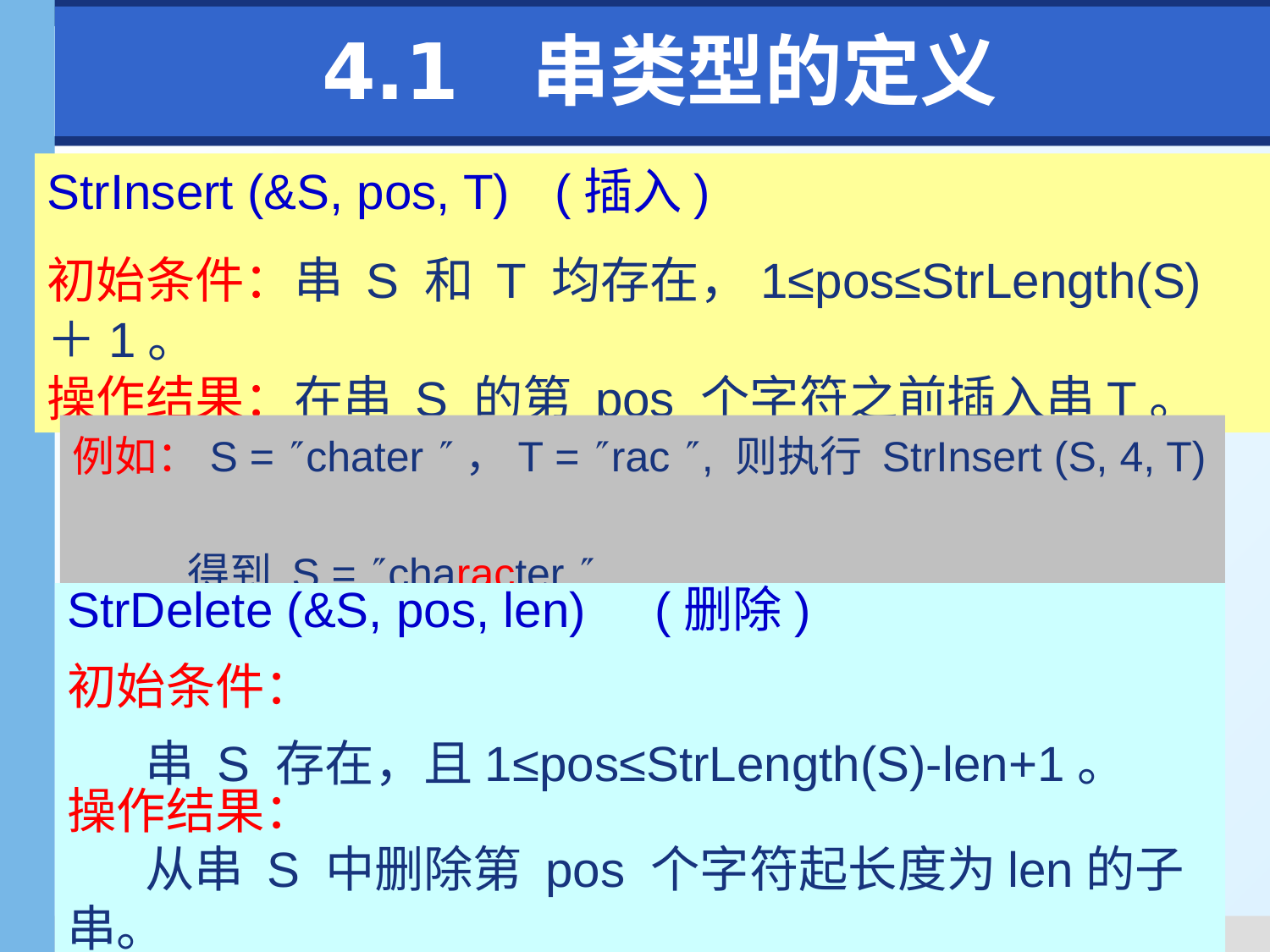

4.1  串类型的定义
StrInsert (&S, pos, T)	(插入)
初始条件：串 S 和 T 均存在，1≤pos≤StrLength(S)＋1。
操作结果：在串 S 的第 pos 个字符之前插入串T。
例如：S = ″chater ″，T = ″rac ″, 则执行 StrInsert (S, 4, T)
           得到 S = ″character ″
StrDelete (&S, pos, len)     (删除)
初始条件：
      串 S 存在，且1≤pos≤StrLength(S)-len+1。
操作结果：
      从串 S 中删除第 pos 个字符起长度为len的子串。